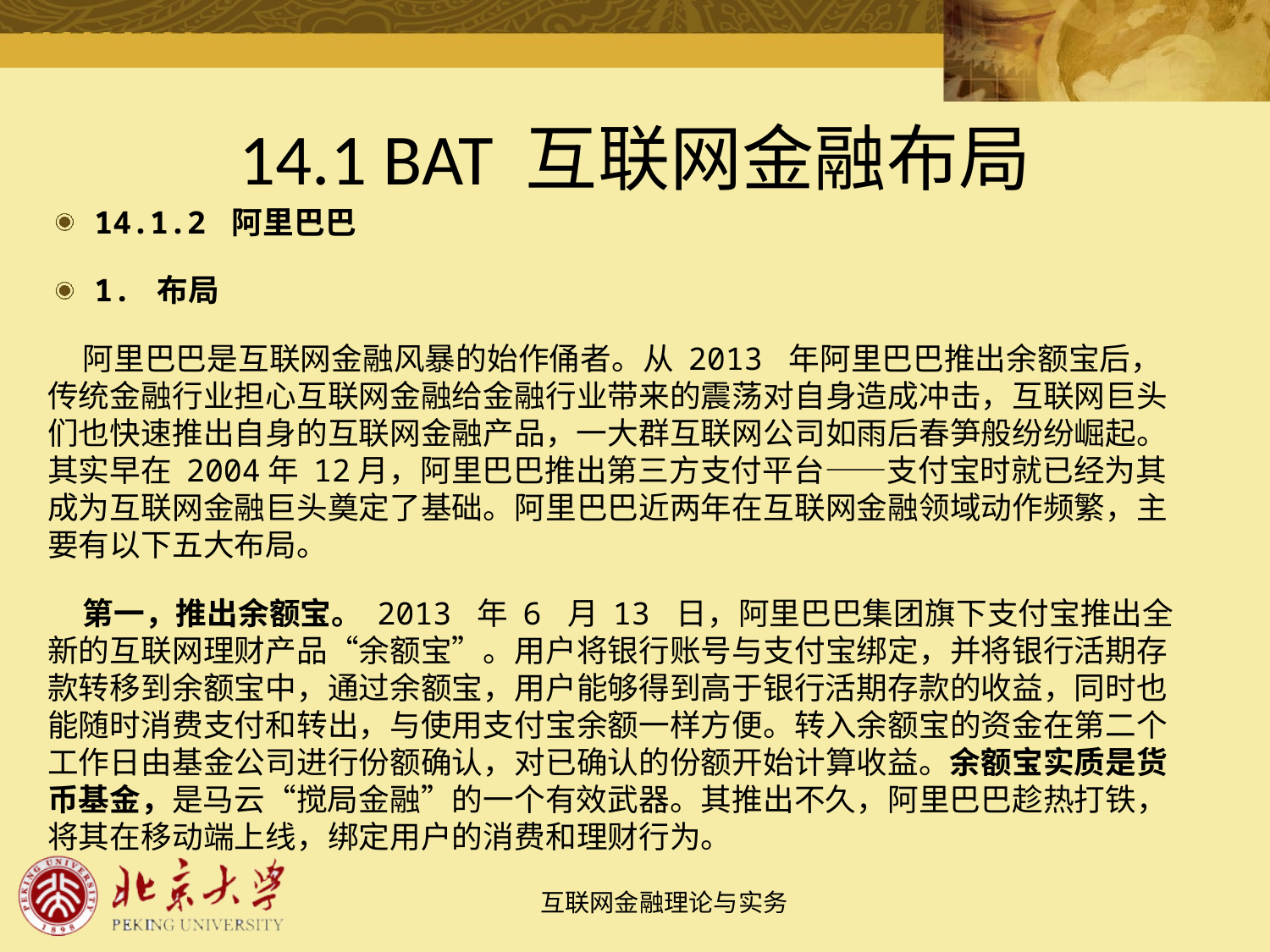

# 14.1 BAT 互联网金融布局
14.1.2 阿里巴巴
1. 布局
    阿里巴巴是互联网金融风暴的始作俑者。从 2013 年阿里巴巴推出余额宝后，传统金融行业担心互联网金融给金融行业带来的震荡对自身造成冲击，互联网巨头们也快速推出自身的互联网金融产品，一大群互联网公司如雨后春笋般纷纷崛起。其实早在 2004年 12月，阿里巴巴推出第三方支付平台——支付宝时就已经为其成为互联网金融巨头奠定了基础。阿里巴巴近两年在互联网金融领域动作频繁，主要有以下五大布局。
    第一，推出余额宝。 2013 年 6 月 13 日，阿里巴巴集团旗下支付宝推出全新的互联网理财产品“余额宝”。用户将银行账号与支付宝绑定，并将银行活期存款转移到余额宝中，通过余额宝，用户能够得到高于银行活期存款的收益，同时也能随时消费支付和转出，与使用支付宝余额一样方便。转入余额宝的资金在第二个工作日由基金公司进行份额确认，对已确认的份额开始计算收益。余额宝实质是货币基金，是马云“搅局金融”的一个有效武器。其推出不久，阿里巴巴趁热打铁，将其在移动端上线，绑定用户的消费和理财行为。